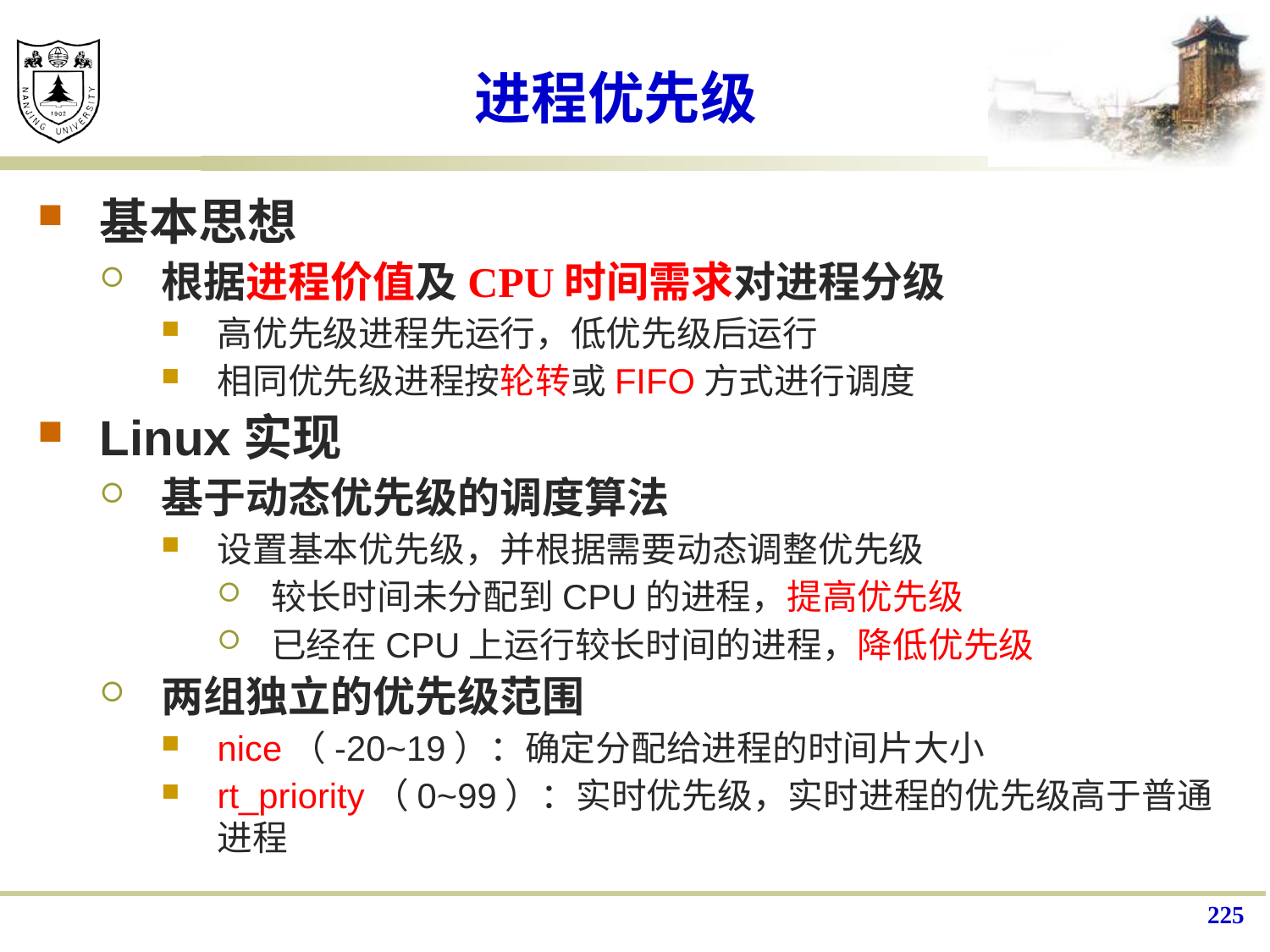

# 进程优先级
基本思想
根据进程价值及CPU时间需求对进程分级
高优先级进程先运行，低优先级后运行
相同优先级进程按轮转或FIFO方式进行调度
Linux实现
基于动态优先级的调度算法
设置基本优先级，并根据需要动态调整优先级
较长时间未分配到CPU的进程，提高优先级
已经在CPU上运行较长时间的进程，降低优先级
两组独立的优先级范围
nice（-20~19）：确定分配给进程的时间片大小
rt_priority（0~99）：实时优先级，实时进程的优先级高于普通进程
225